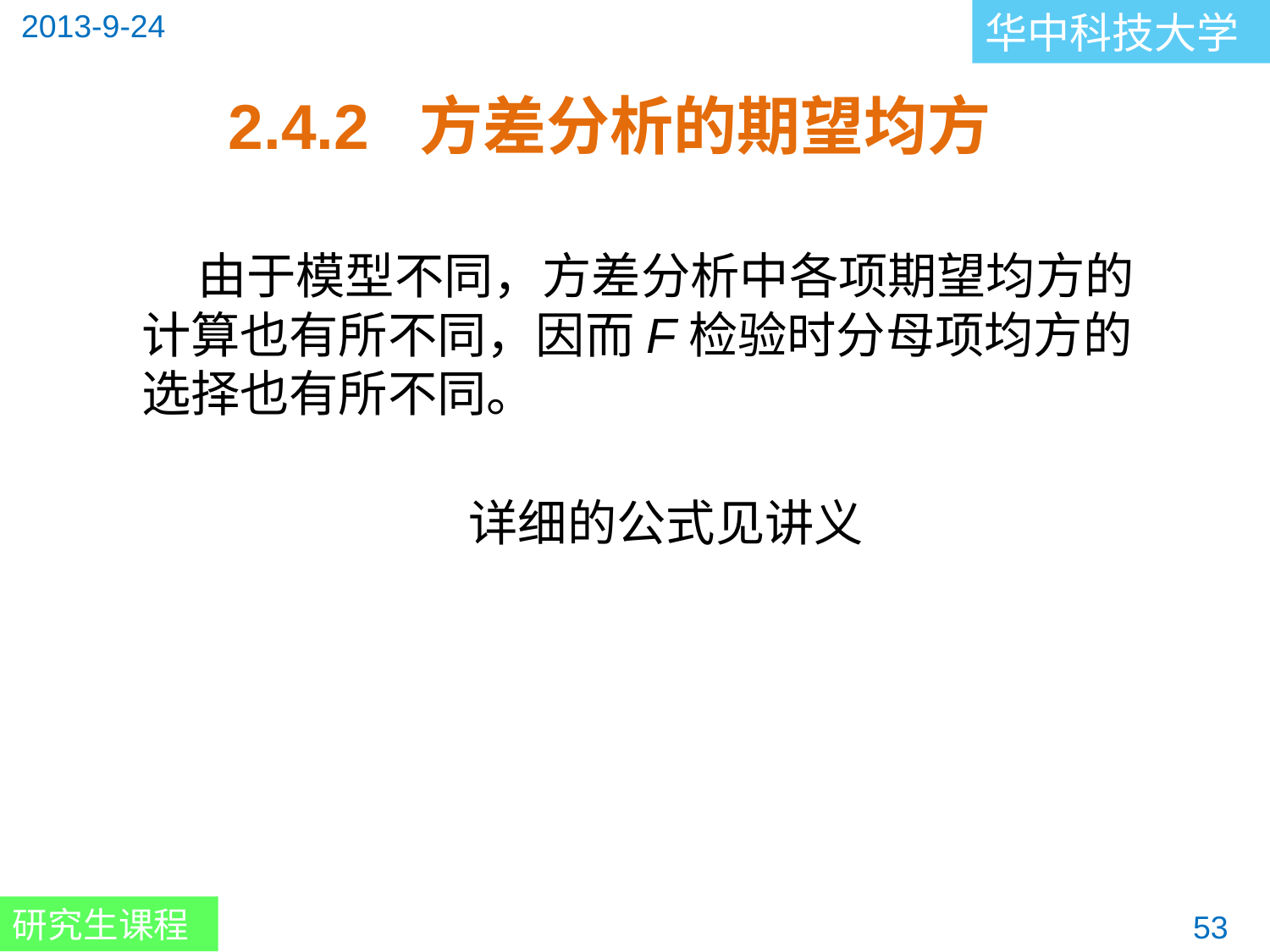

2.4.2  方差分析的期望均方
    由于模型不同，方差分析中各项期望均方的计算也有所不同，因而F检验时分母项均方的选择也有所不同。

详细的公式见讲义